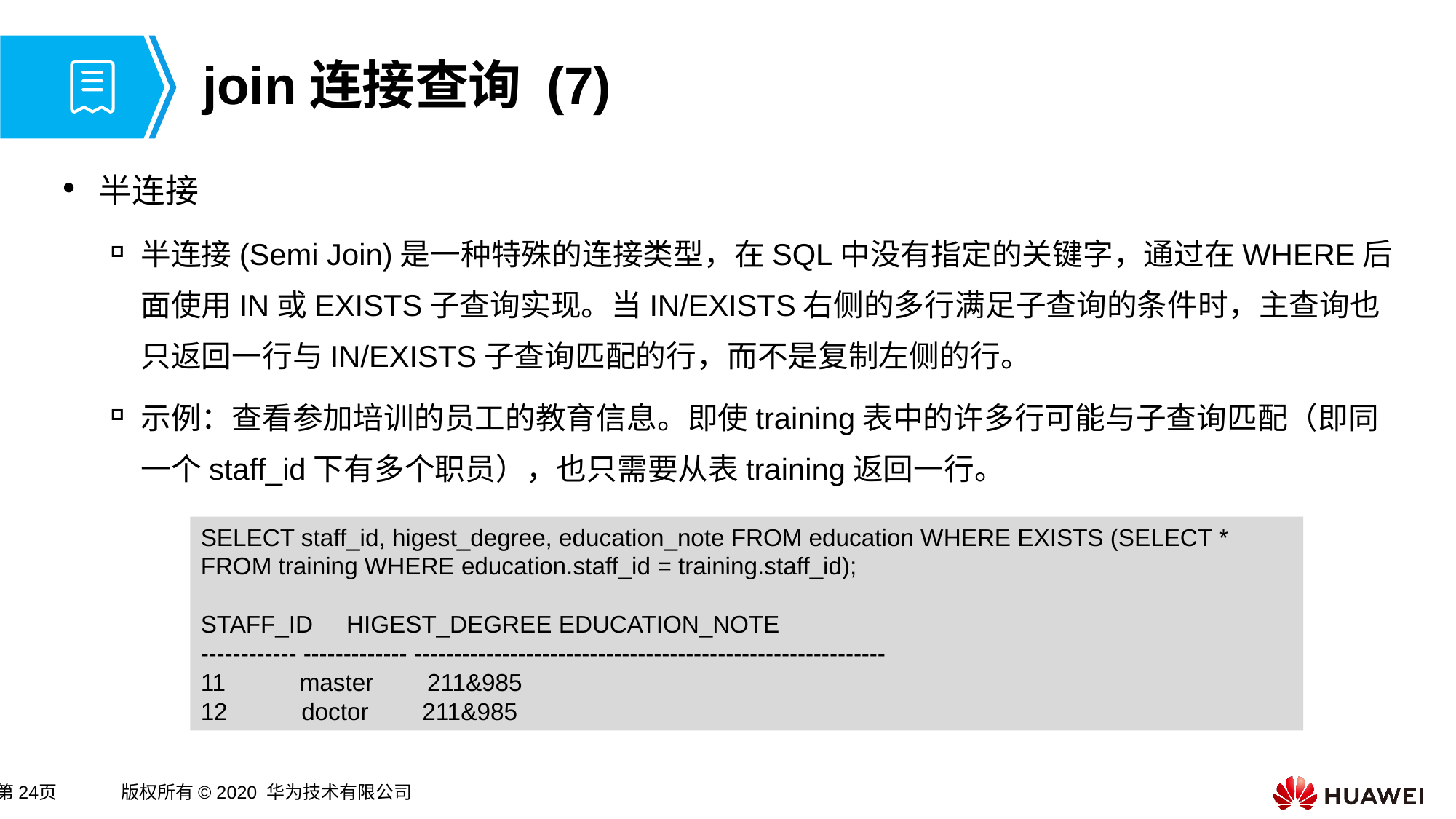

# join连接查询 (7)
半连接
半连接(Semi Join)是一种特殊的连接类型，在SQL中没有指定的关键字，通过在WHERE后面使用IN或EXISTS子查询实现。当IN/EXISTS右侧的多行满足子查询的条件时，主查询也只返回一行与IN/EXISTS子查询匹配的行，而不是复制左侧的行。
示例：查看参加培训的员工的教育信息。即使training表中的许多行可能与子查询匹配（即同一个staff_id下有多个职员），也只需要从表training返回一行。

SELECT staff_id, higest_degree, education_note FROM education WHERE EXISTS (SELECT * FROM training WHERE education.staff_id = training.staff_id);

STAFF_ID     HIGEST_DEGREE EDUCATION_NOTE
------------ ------------- -----------------------------------------------------------
11           master        211&985
12           doctor        211&985